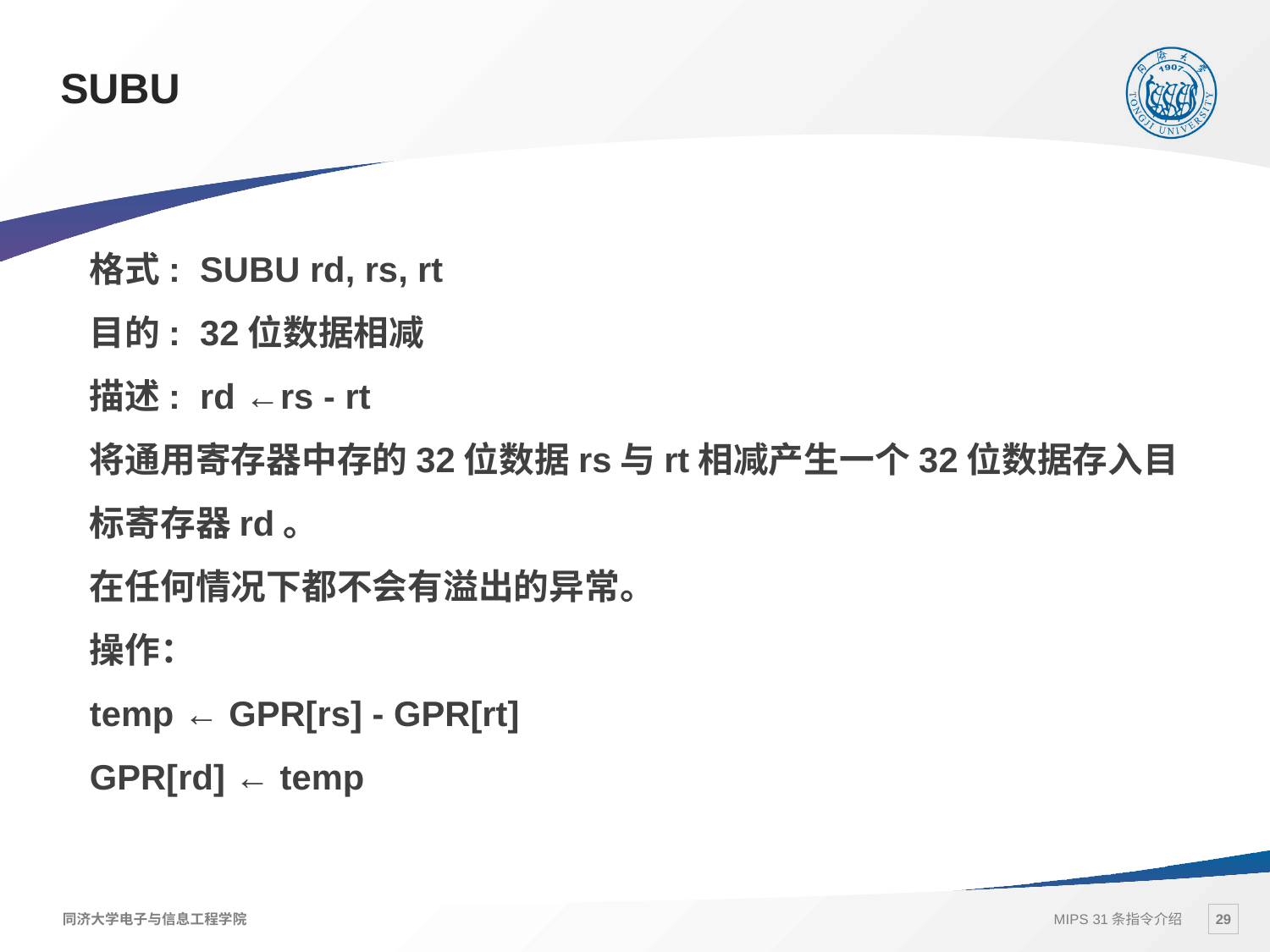

# SUBU
格式:  SUBU rd, rs, rt
目的:  32位数据相减
描述:  rd ←rs - rt
将通用寄存器中存的32位数据rs与rt相减产生一个32位数据存入目标寄存器rd。
在任何情况下都不会有溢出的异常。
操作：
temp ← GPR[rs] - GPR[rt]
GPR[rd] ← temp